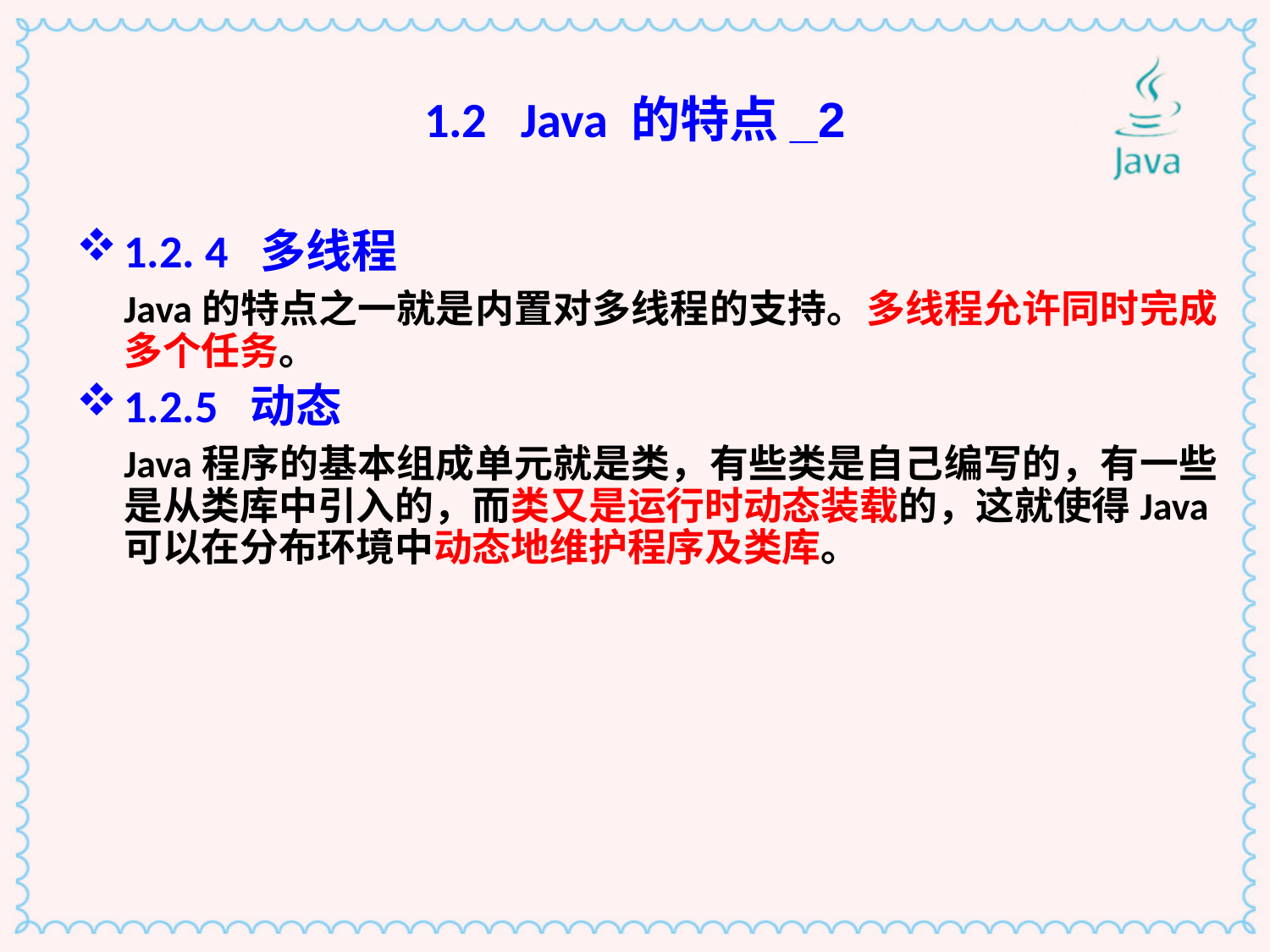

# 1.2   Java 的特点_2
1.2. 4  多线程
	Java的特点之一就是内置对多线程的支持。多线程允许同时完成多个任务。
1.2.5  动态
	Java程序的基本组成单元就是类，有些类是自己编写的，有一些是从类库中引入的，而类又是运行时动态装载的，这就使得Java可以在分布环境中动态地维护程序及类库。